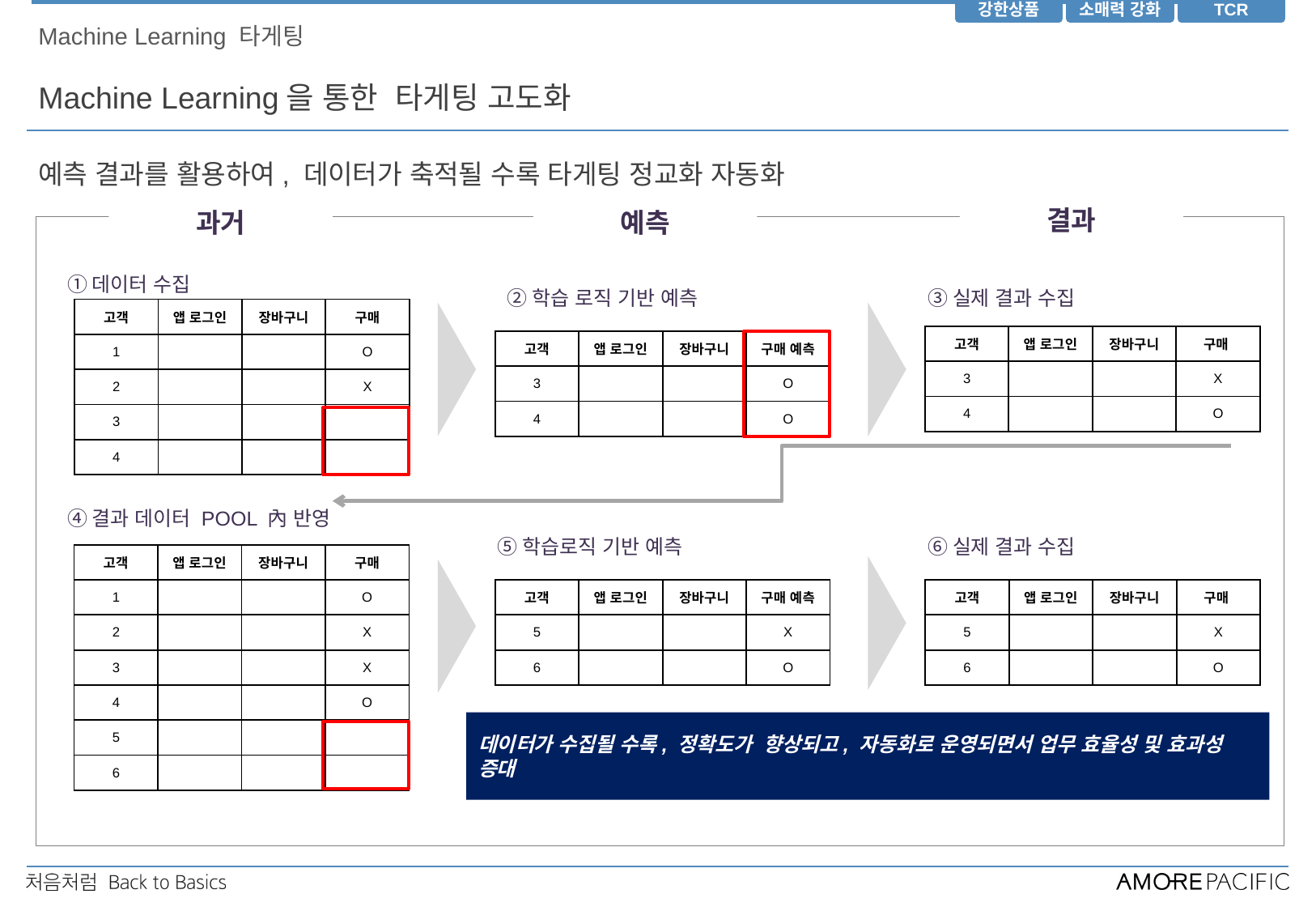

Machine Learning 타게팅
Machine Learning을 통한  타게팅 고도화
예측 결과를 활용하여, 데이터가 축적될 수록 타게팅 정교화 자동화
결과
과거
예측

①데이터 수집
②학습 로직 기반 예측
③실제 결과 수집
| 고객 | 앱 로그인 | 장바구니 | 구매 |
| --- | --- | --- | --- |
| 1 |  |  | O |
| 2 |  |  | X |
| 3 |  |  |  |
| 4 |  |  |  |
| 고객 | 앱 로그인 | 장바구니 | 구매 |
| --- | --- | --- | --- |
| 3 |  |  | X |
| 4 |  |  | O |
| 고객 | 앱 로그인 | 장바구니 | 구매 예측 |
| --- | --- | --- | --- |
| 3 |  |  | O |
| 4 |  |  | O |

④결과 데이터 POOL 內 반영
⑤학습로직 기반 예측
⑥실제 결과 수집
| 고객 | 앱 로그인 | 장바구니 | 구매 |
| --- | --- | --- | --- |
| 1 |  |  | O |
| 2 |  |  | X |
| 3 |  |  | X |
| 4 |  |  | O |
| 5 |  |  |  |
| 6 |  |  |  |
| 고객 | 앱 로그인 | 장바구니 | 구매 예측 |
| --- | --- | --- | --- |
| 5 |  |  | X |
| 6 |  |  | O |
| 고객 | 앱 로그인 | 장바구니 | 구매 |
| --- | --- | --- | --- |
| 5 |  |  | X |
| 6 |  |  | O |

데이터가 수집될 수록, 정확도가  향상되고, 자동화로 운영되면서 업무 효율성 및 효과성 증대